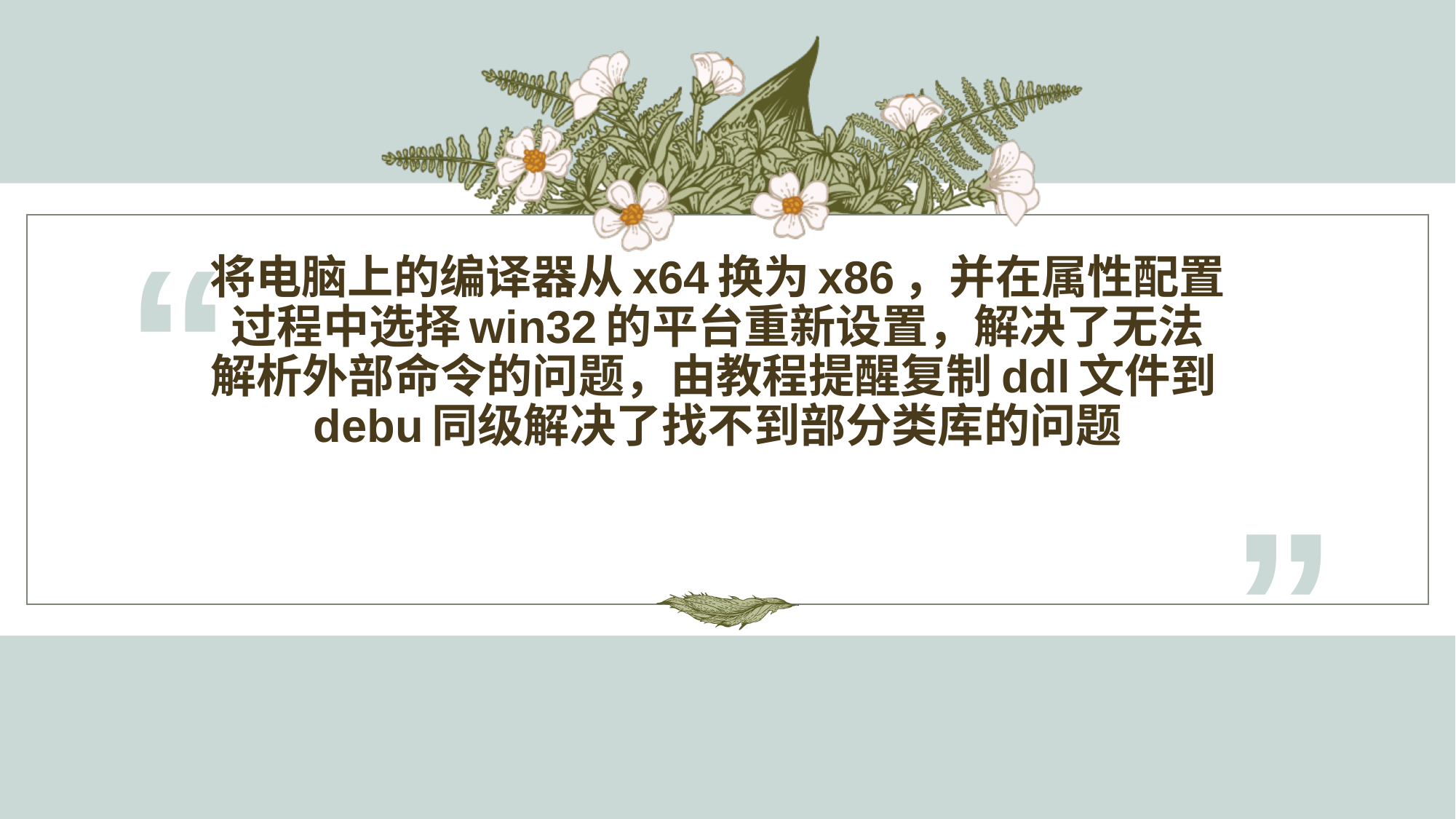

“
# 将电脑上的编译器从x64换为x86，并在属性配置过程中选择win32的平台重新设置，解决了无法解析外部命令的问题，由教程提醒复制ddl文件到debu同级解决了找不到部分类库的问题
”